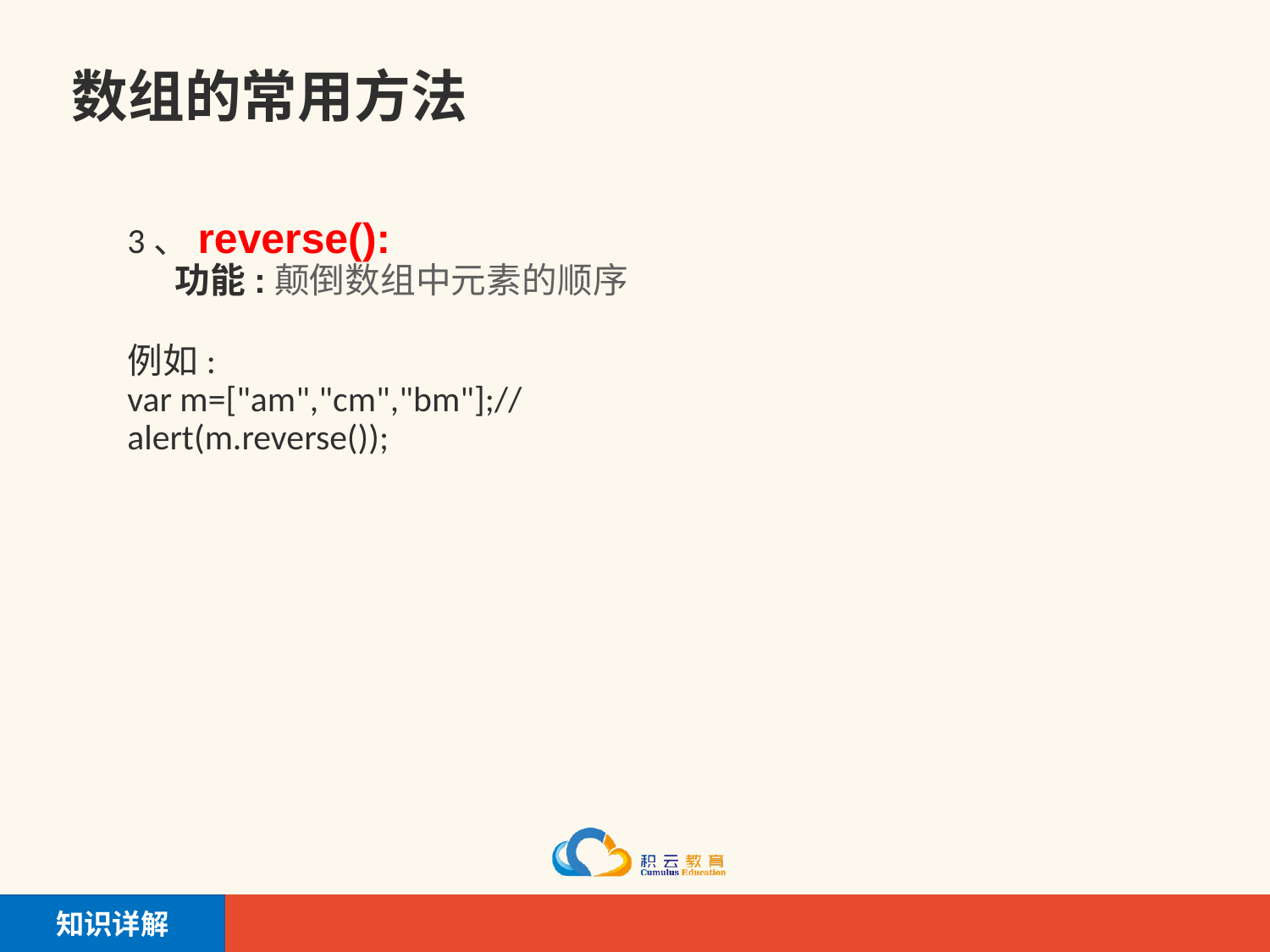

# 数组的常用方法
3、reverse():
功能:颠倒数组中元素的顺序
例如:
var m=["am","cm","bm"];//
alert(m.reverse());